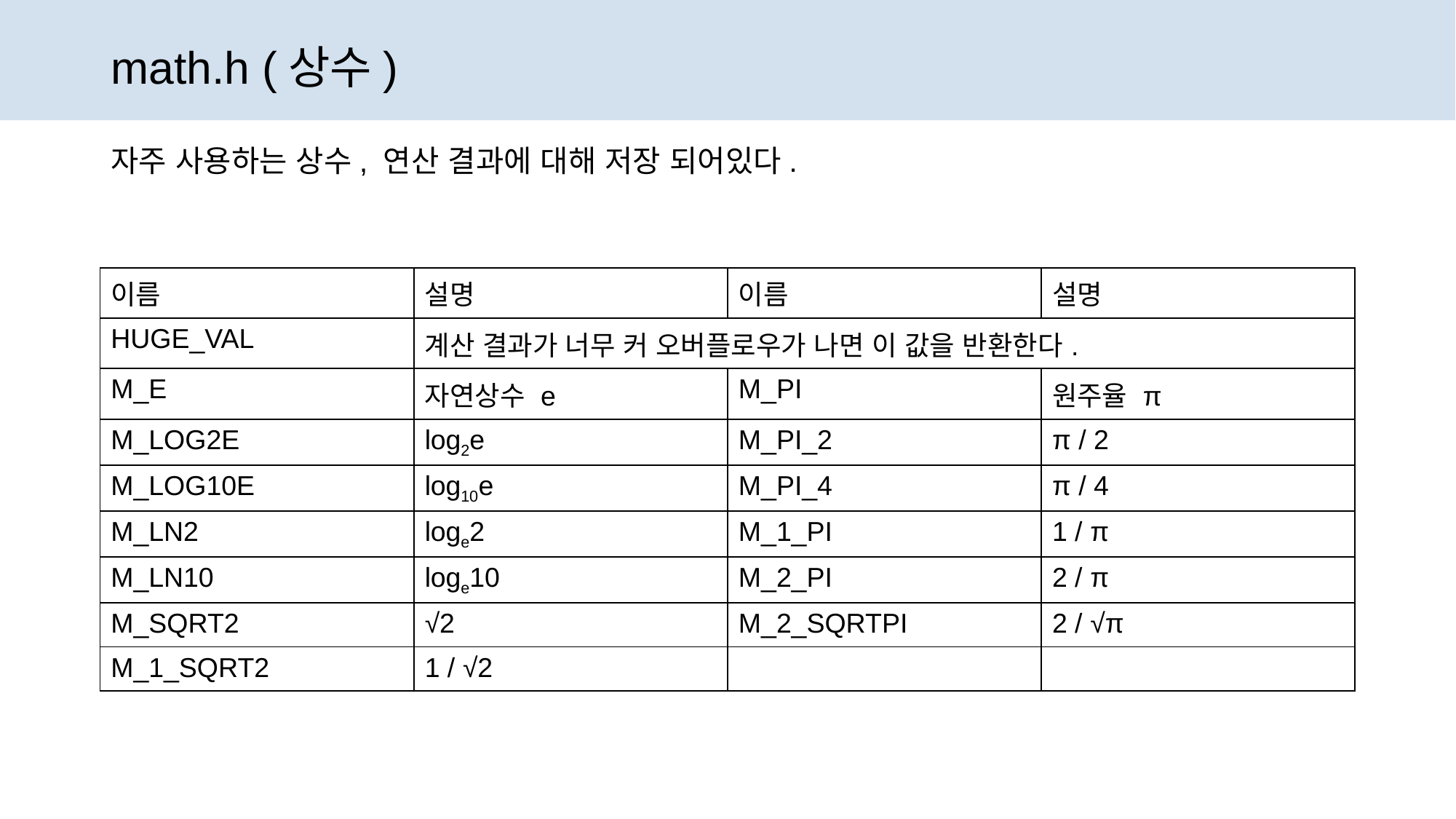

# math.h (상수)
자주 사용하는 상수, 연산 결과에 대해 저장 되어있다.
| 이름 | 설명 | 이름 | 설명 |
| --- | --- | --- | --- |
| HUGE\_VAL | 계산 결과가 너무 커 오버플로우가 나면 이 값을 반환한다. |  |  |
| M\_E | 자연상수 e | M\_PI | 원주율 π |
| M\_LOG2E | log2e | M\_PI\_2 | π / 2 |
| M\_LOG10E | log10e | M\_PI\_4 | π / 4 |
| M\_LN2 | loge2 | M\_1\_PI | 1 / π |
| M\_LN10 | loge10 | M\_2\_PI | 2 / π |
| M\_SQRT2 | √2 | M\_2\_SQRTPI | 2 / √π |
| M\_1\_SQRT2 | 1 / √2 |  |  |